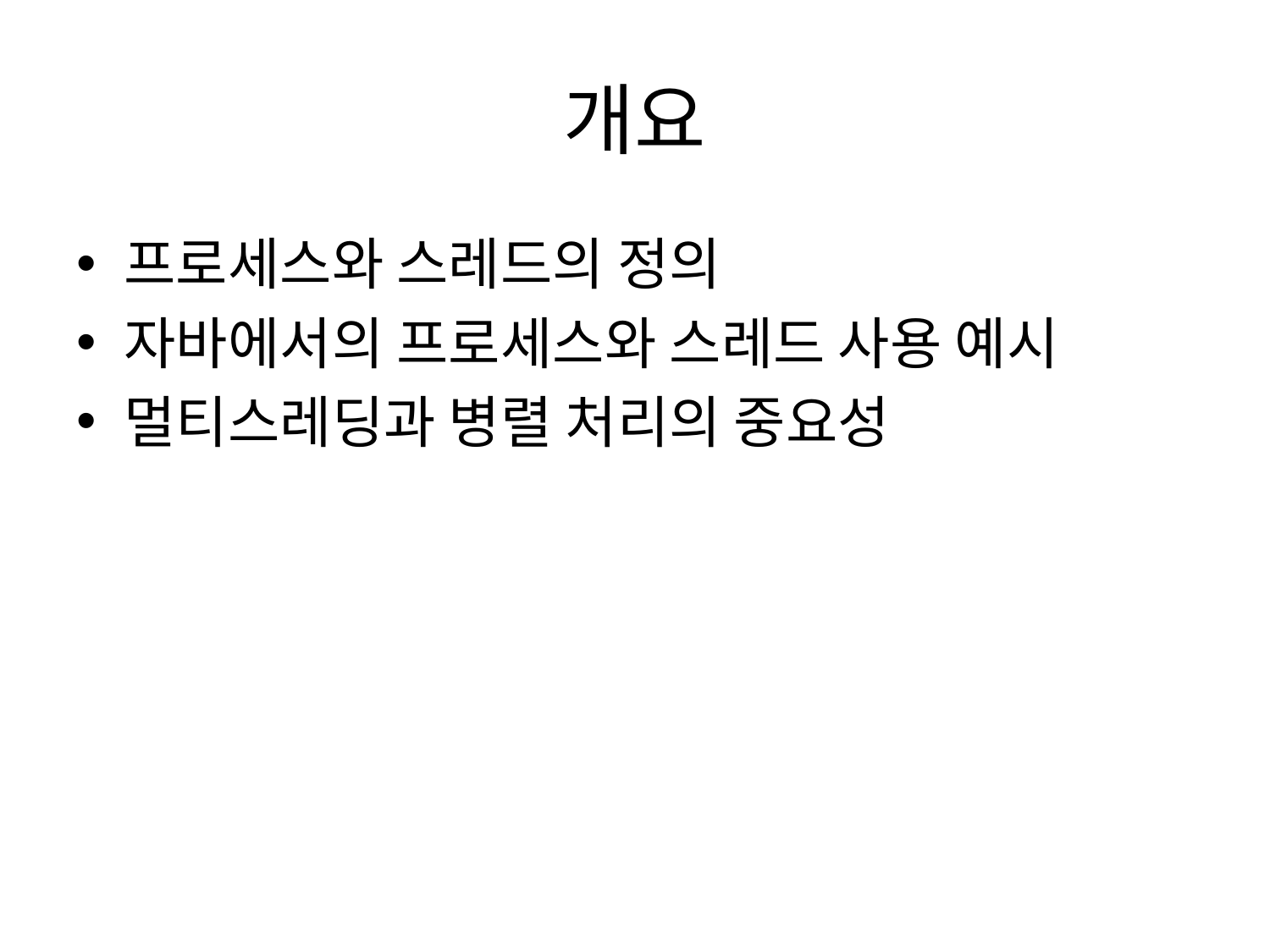

# 개요
프로세스와 스레드의 정의
자바에서의 프로세스와 스레드 사용 예시
멀티스레딩과 병렬 처리의 중요성